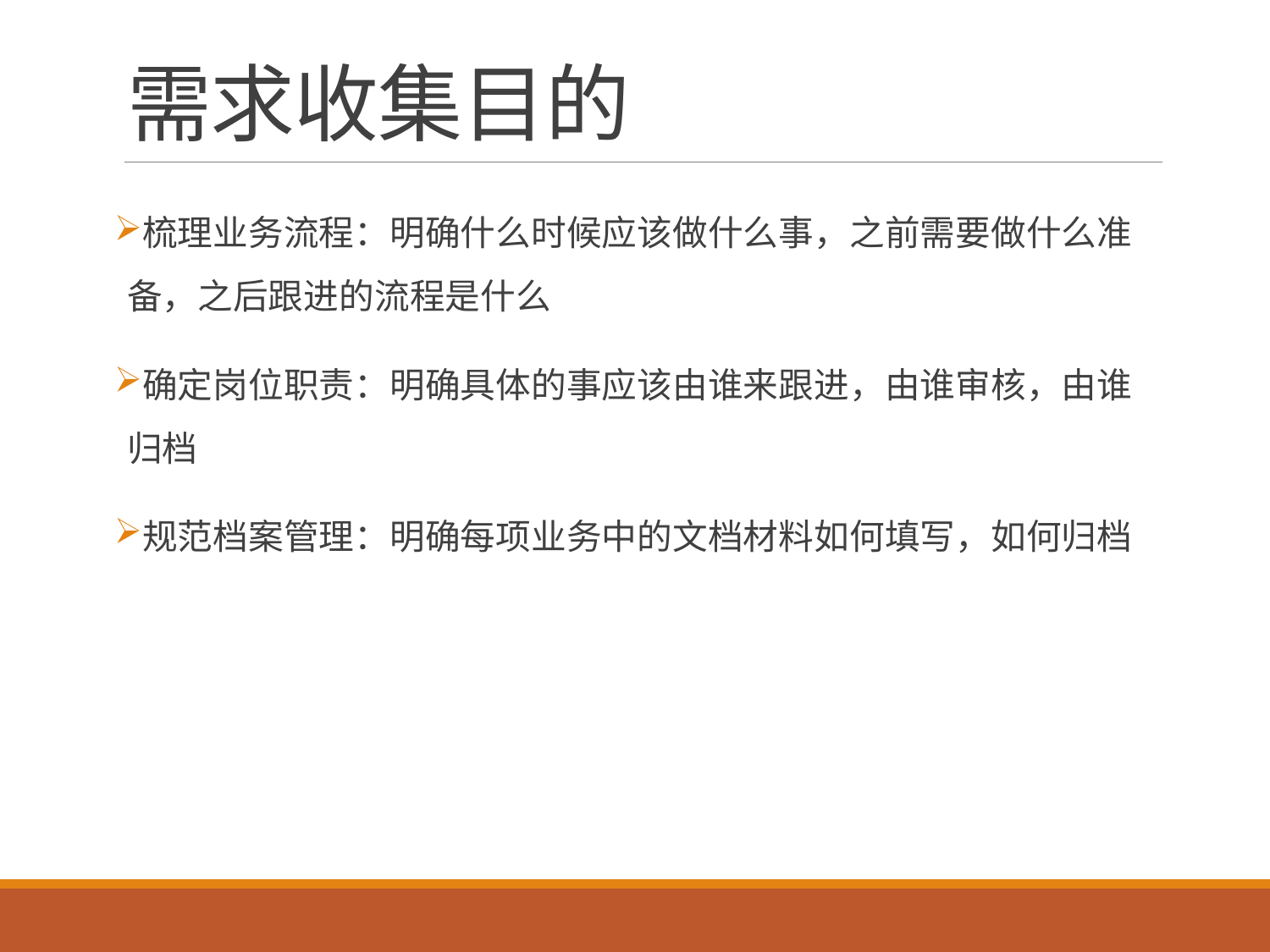

# 需求收集目的
梳理业务流程：明确什么时候应该做什么事，之前需要做什么准备，之后跟进的流程是什么
确定岗位职责：明确具体的事应该由谁来跟进，由谁审核，由谁归档
规范档案管理：明确每项业务中的文档材料如何填写，如何归档